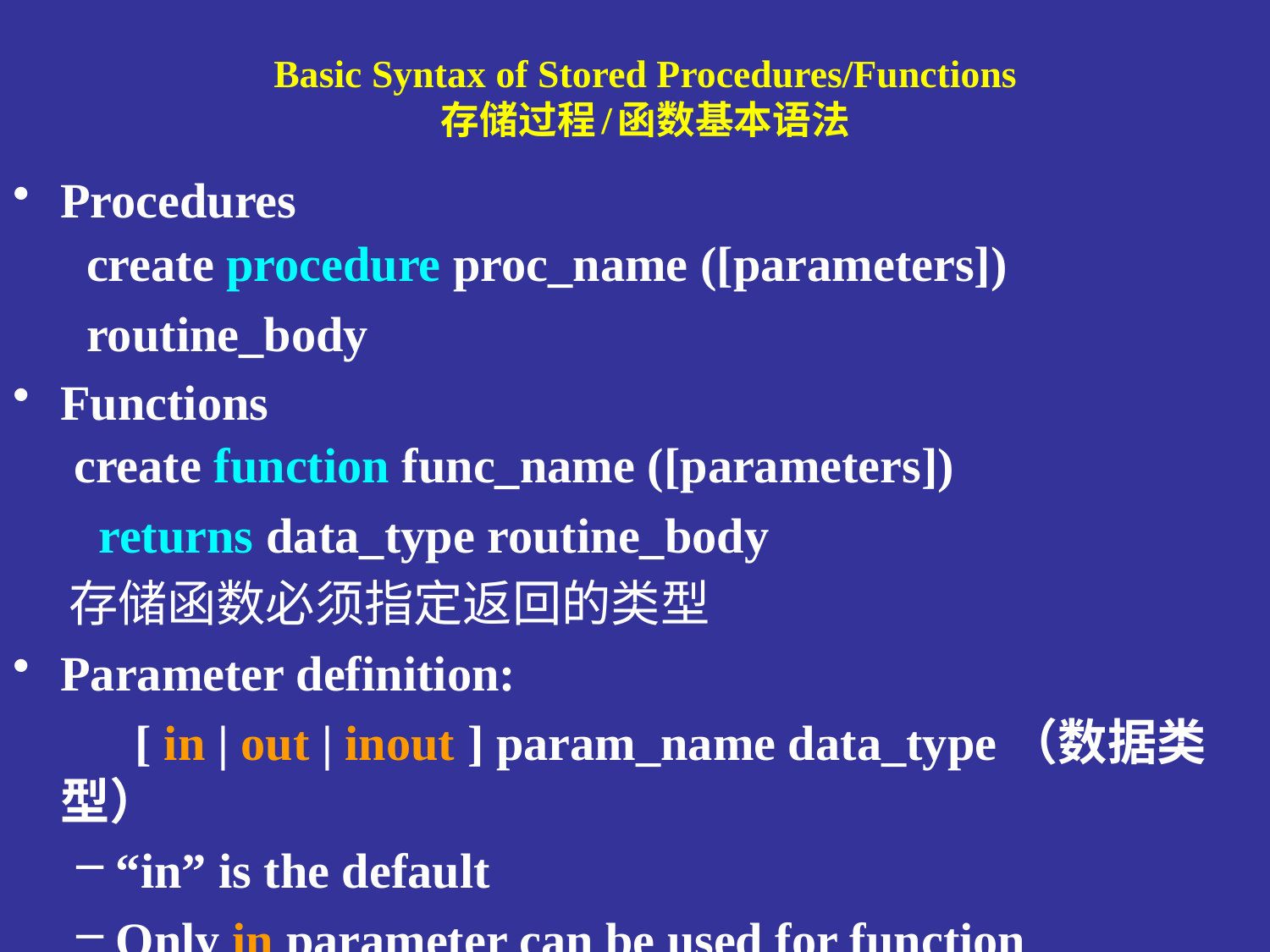

# Basic Syntax of Stored Procedures/Functions 存储过程/函数基本语法
Procedures
      create procedure proc_name ([parameters])
      routine_body
Functions
     create function func_name ([parameters])
       returns data_type routine_body
    存储函数必须指定返回的类型
Parameter definition:
          [ in | out | inout ] param_name data_type（数据类型）
“in” is the default
Only in parameter can be used for function